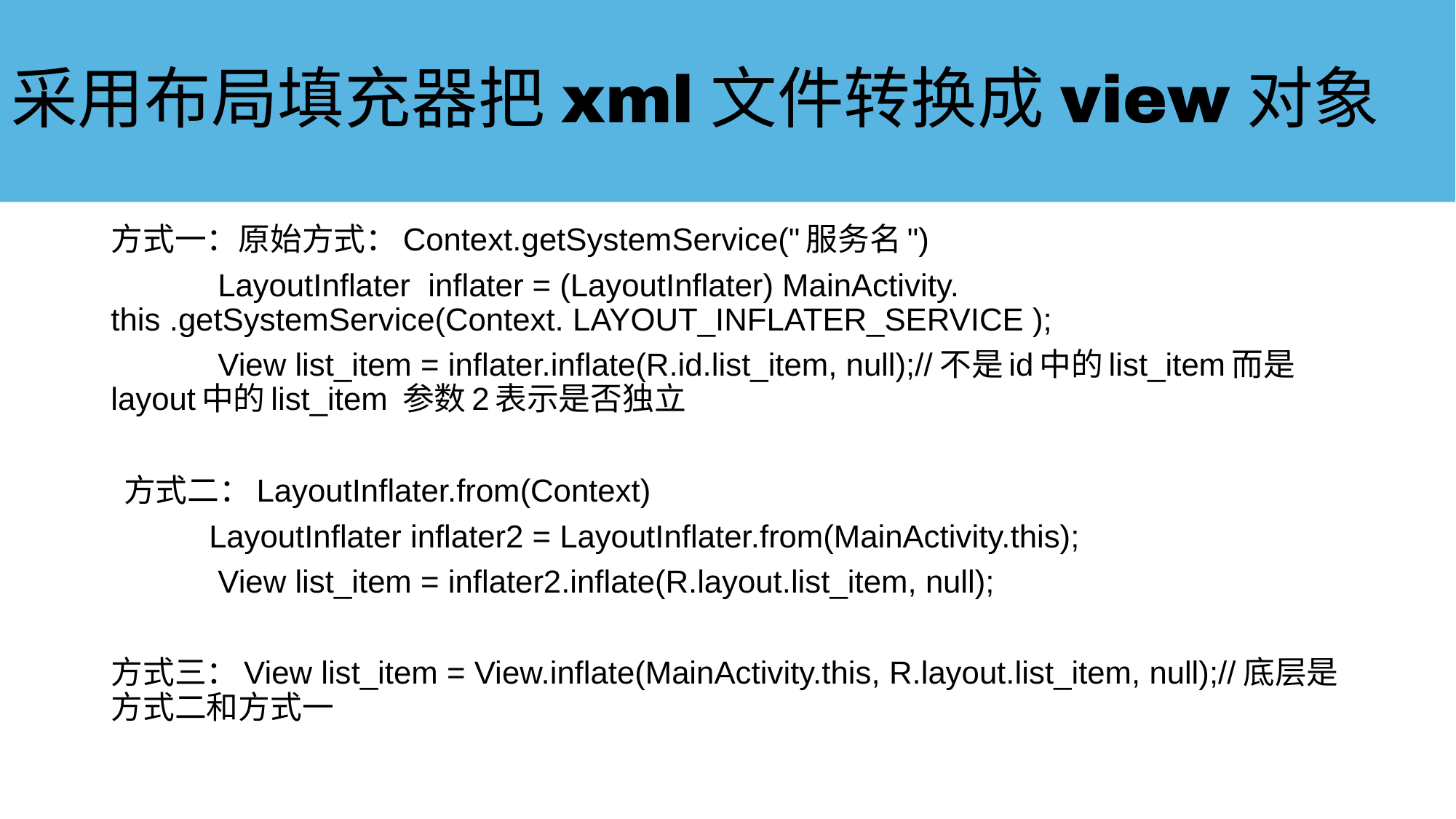

# 采用布局填充器把xml文件转换成view对象
方式一：原始方式：Context.getSystemService("服务名")
            LayoutInflater  inflater = (LayoutInflater) MainActivity. this .getSystemService(Context. LAYOUT_INFLATER_SERVICE );
            View list_item = inflater.inflate(R.id.list_item, null);//不是id中的list_item而是layout中的list_item 参数2表示是否独立

 方式二：LayoutInflater.from(Context)
           LayoutInflater inflater2 = LayoutInflater.from(MainActivity.this);
            View list_item = inflater2.inflate(R.layout.list_item, null);

方式三：View list_item = View.inflate(MainActivity.this, R.layout.list_item, null);//底层是方式二和方式一